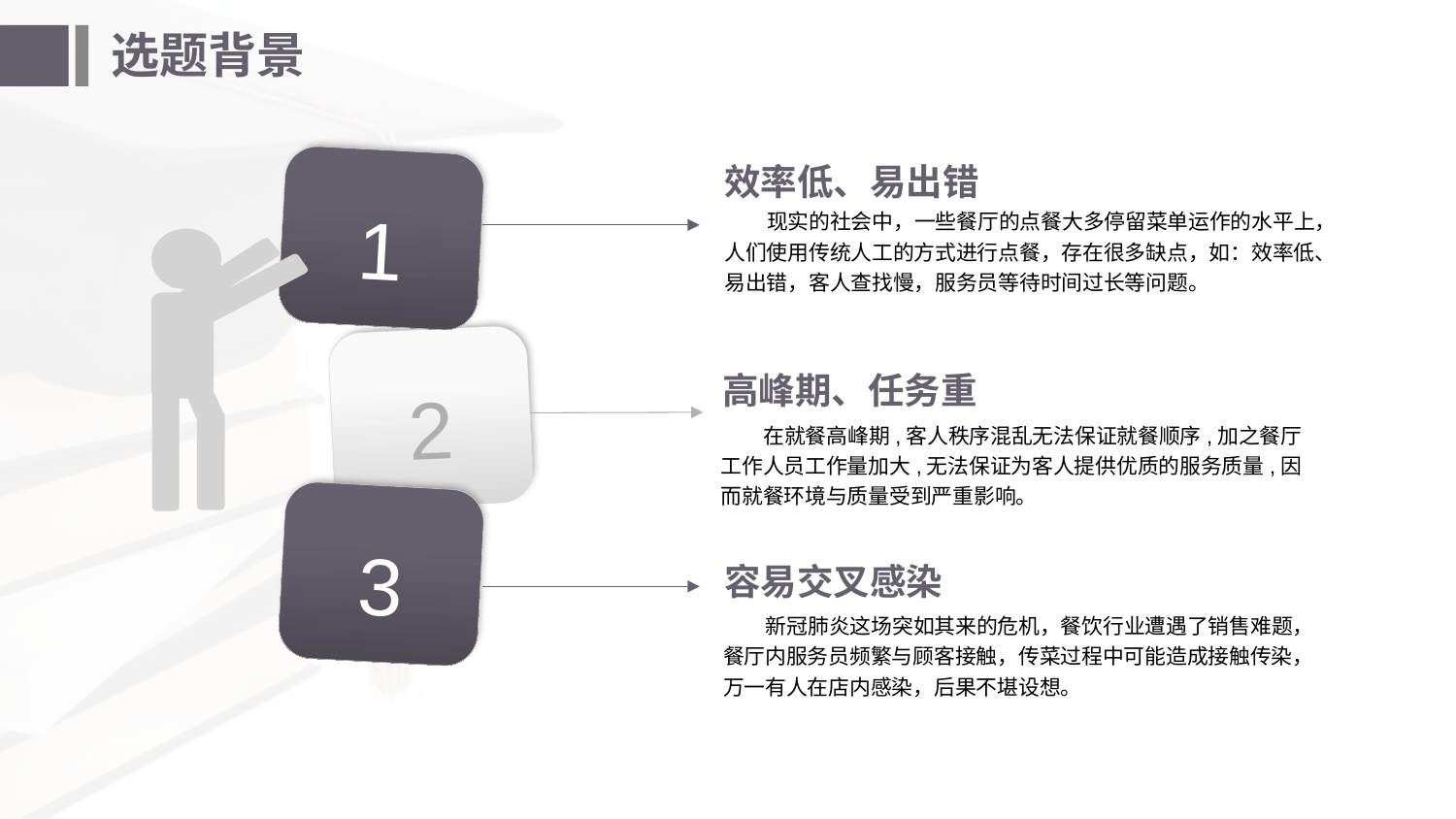

# 选题背景
效率低、易出错
1
现实的社会中，一些餐厅的点餐大多停留菜单运作的水平上，人们使用传统人工的方式进行点餐，存在很多缺点，如：效率低、易出错，客人查找慢，服务员等待时间过长等问题。

2
高峰期、任务重
在就餐高峰期,客人秩序混乱无法保证就餐顺序,加之餐厅工作人员工作量加大,无法保证为客人提供优质的服务质量,因而就餐环境与质量受到严重影响。
3
容易交叉感染
新冠肺炎这场突如其来的危机，餐饮行业遭遇了销售难题，餐厅内服务员频繁与顾客接触，传菜过程中可能造成接触传染，万一有人在店内感染，后果不堪设想。